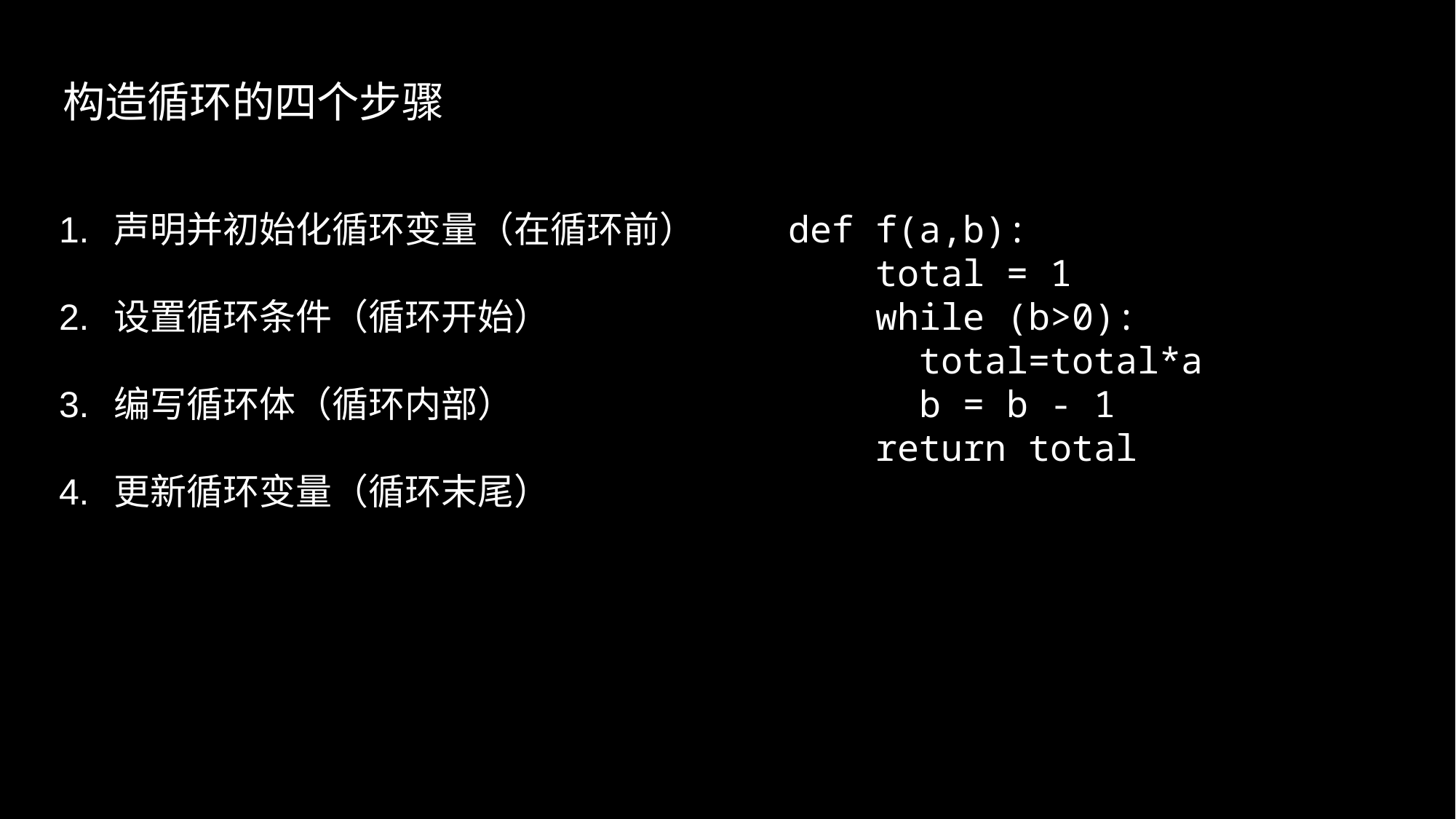

构造循环的四个步骤
声明并初始化循环变量（在循环前）

设置循环条件（循环开始）

编写循环体（循环内部）

更新循环变量（循环末尾）

def f(a,b):
    total = 1
    while (b>0):
	 total=total*a
      b = b - 1
    return total